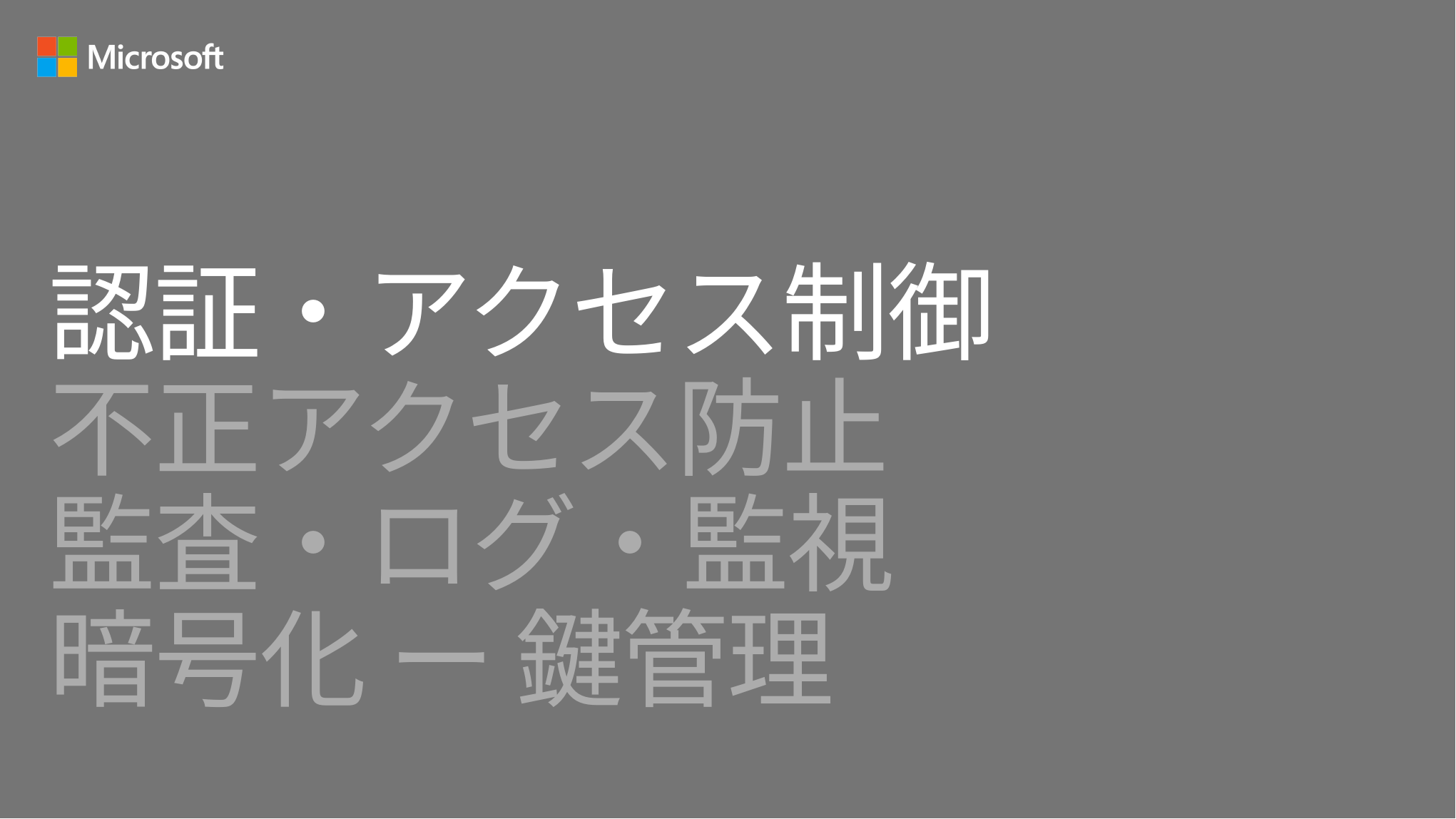

# 認証・アクセス制御 不正アクセス防止 監査・ログ・監視 暗号化 ー 鍵管理